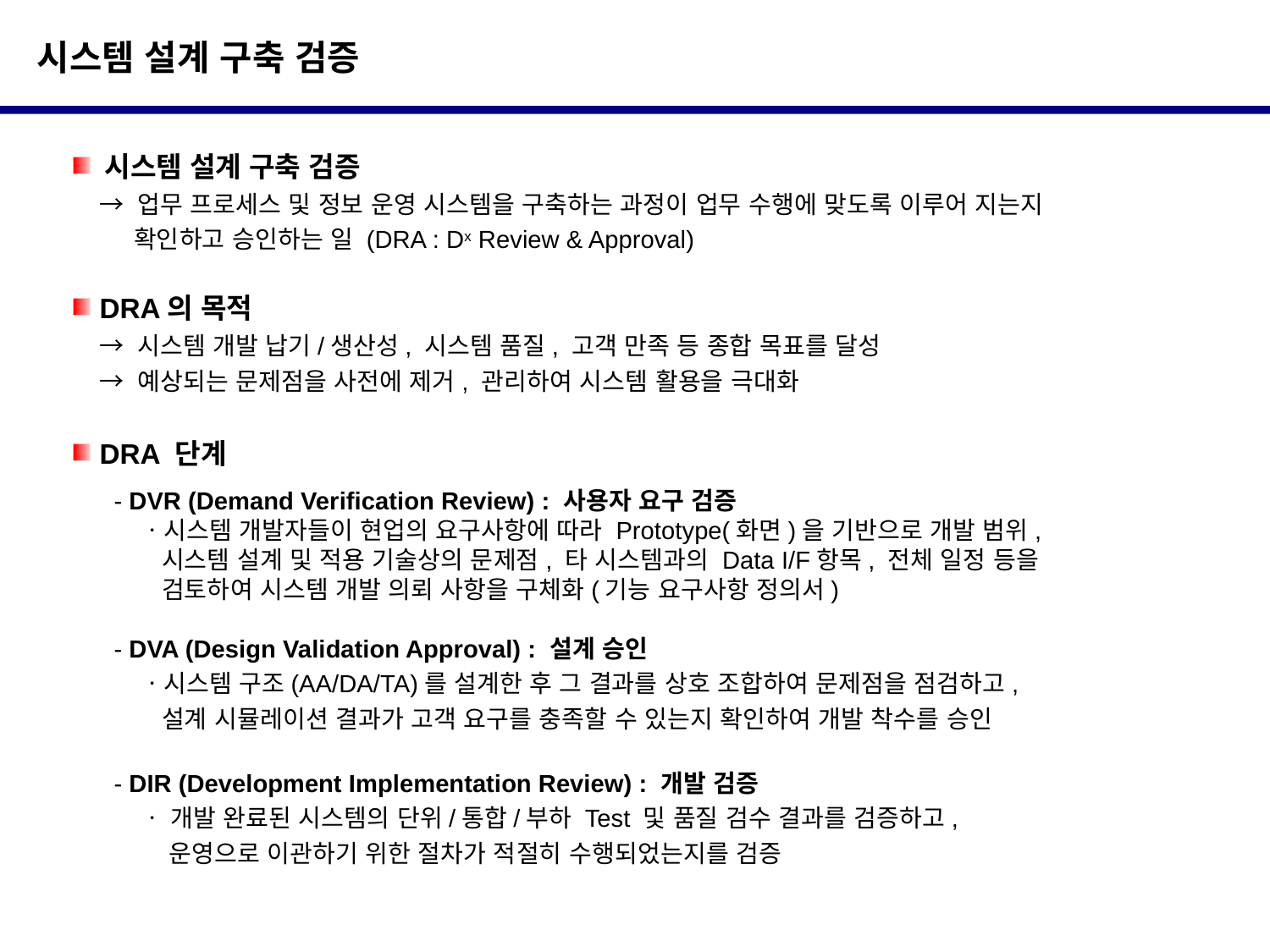

시스템 설계 구축 검증

 시스템 설계 구축 검증
    → 업무 프로세스 및 정보 운영 시스템을 구축하는 과정이 업무 수행에 맞도록 이루어 지는지
        확인하고 승인하는 일 (DRA : Dx Review & Approval)
 DRA의 목적
    → 시스템 개발 납기/생산성, 시스템 품질, 고객 만족 등 종합 목표를 달성
    → 예상되는 문제점을 사전에 제거, 관리하여 시스템 활용을 극대화
 DRA 단계
- DVR (Demand Verification Review) : 사용자 요구 검증
   ㆍ시스템 개발자들이 현업의 요구사항에 따라 Prototype(화면)을 기반으로 개발 범위,
      시스템 설계 및 적용 기술상의 문제점, 타 시스템과의 Data I/F항목, 전체 일정 등을
      검토하여 시스템 개발 의뢰 사항을 구체화(기능 요구사항 정의서)

- DVA (Design Validation Approval) : 설계 승인
   ㆍ시스템 구조(AA/DA/TA)를 설계한 후 그 결과를 상호 조합하여 문제점을 점검하고,
      설계 시뮬레이션 결과가 고객 요구를 충족할 수 있는지 확인하여 개발 착수를 승인

- DIR (Development Implementation Review) : 개발 검증
   ㆍ 개발 완료된 시스템의 단위/통합/부하 Test 및 품질 검수 결과를 검증하고,
       운영으로 이관하기 위한 절차가 적절히 수행되었는지를 검증